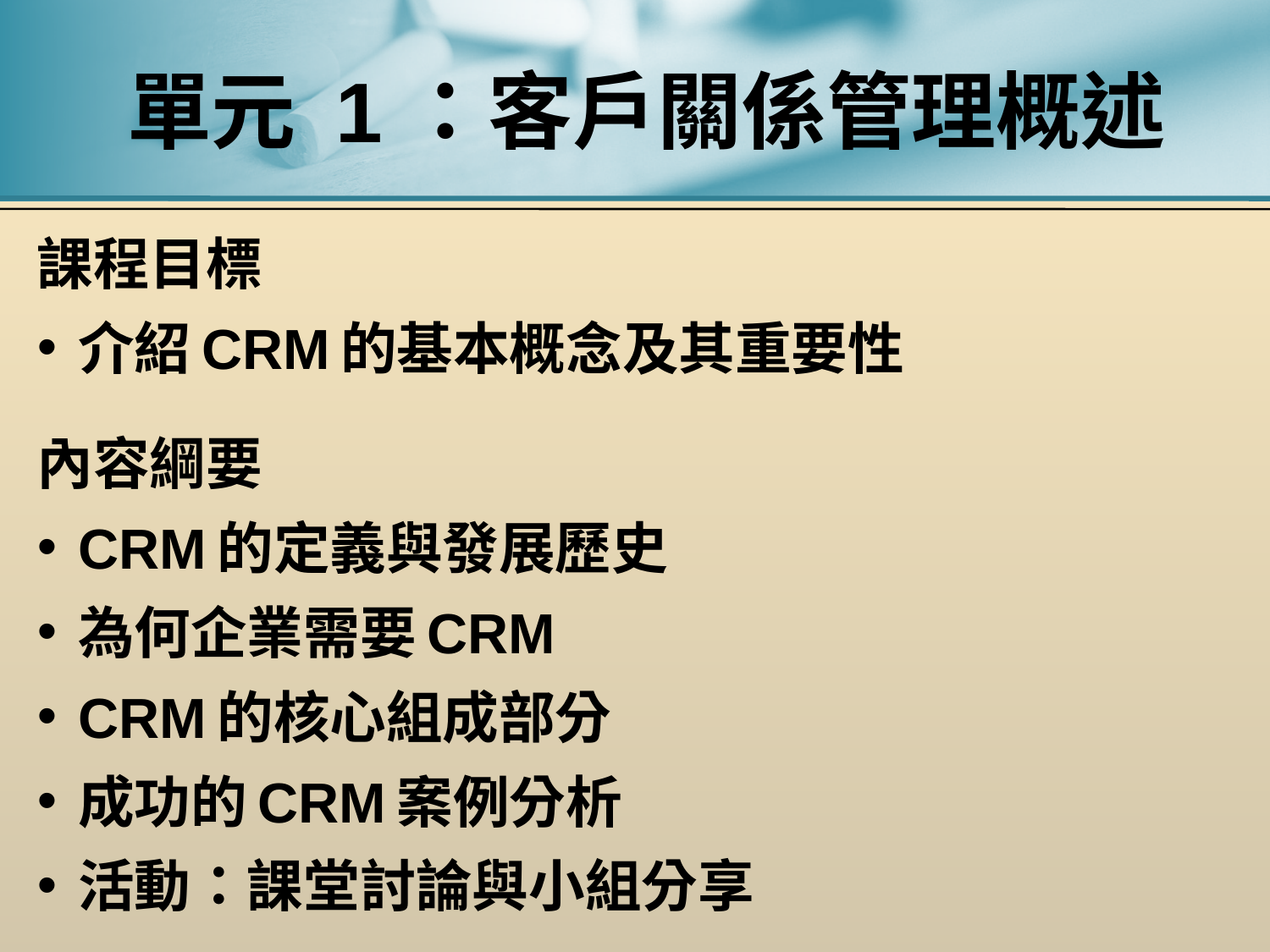

# 單元 1：客戶關係管理概述
課程目標
介紹CRM的基本概念及其重要性
內容綱要
CRM的定義與發展歷史
為何企業需要CRM
CRM的核心組成部分
成功的CRM案例分析
活動：課堂討論與小組分享